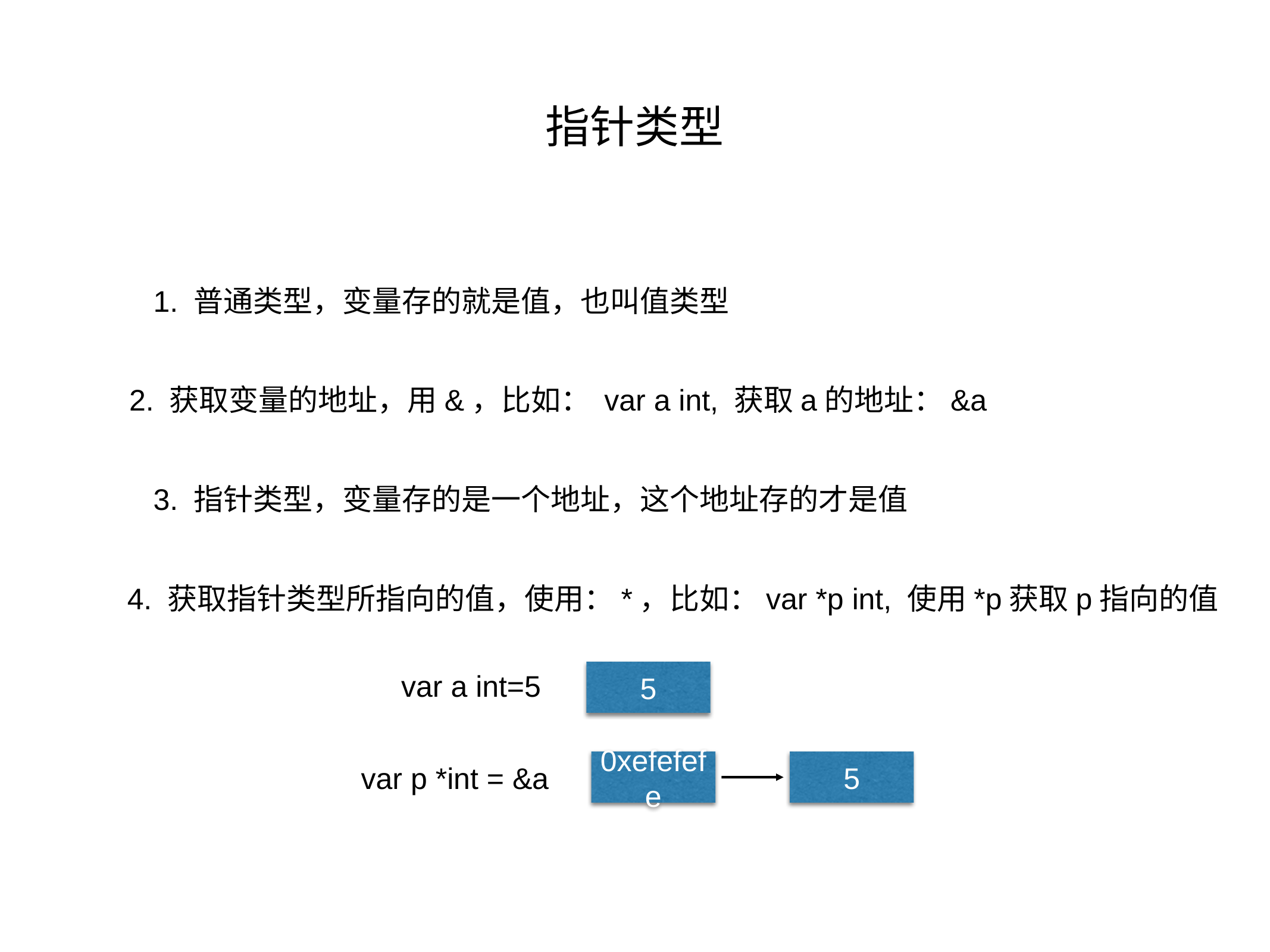

指针类型
1. 普通类型，变量存的就是值，也叫值类型
2. 获取变量的地址，用&，比如： var a int, 获取a的地址：&a
3. 指针类型，变量存的是一个地址，这个地址存的才是值
4. 获取指针类型所指向的值，使用：*，比如：var *p int, 使用*p获取p指向的值
var a int=5
5
0xefefefe
5
var p *int = &a